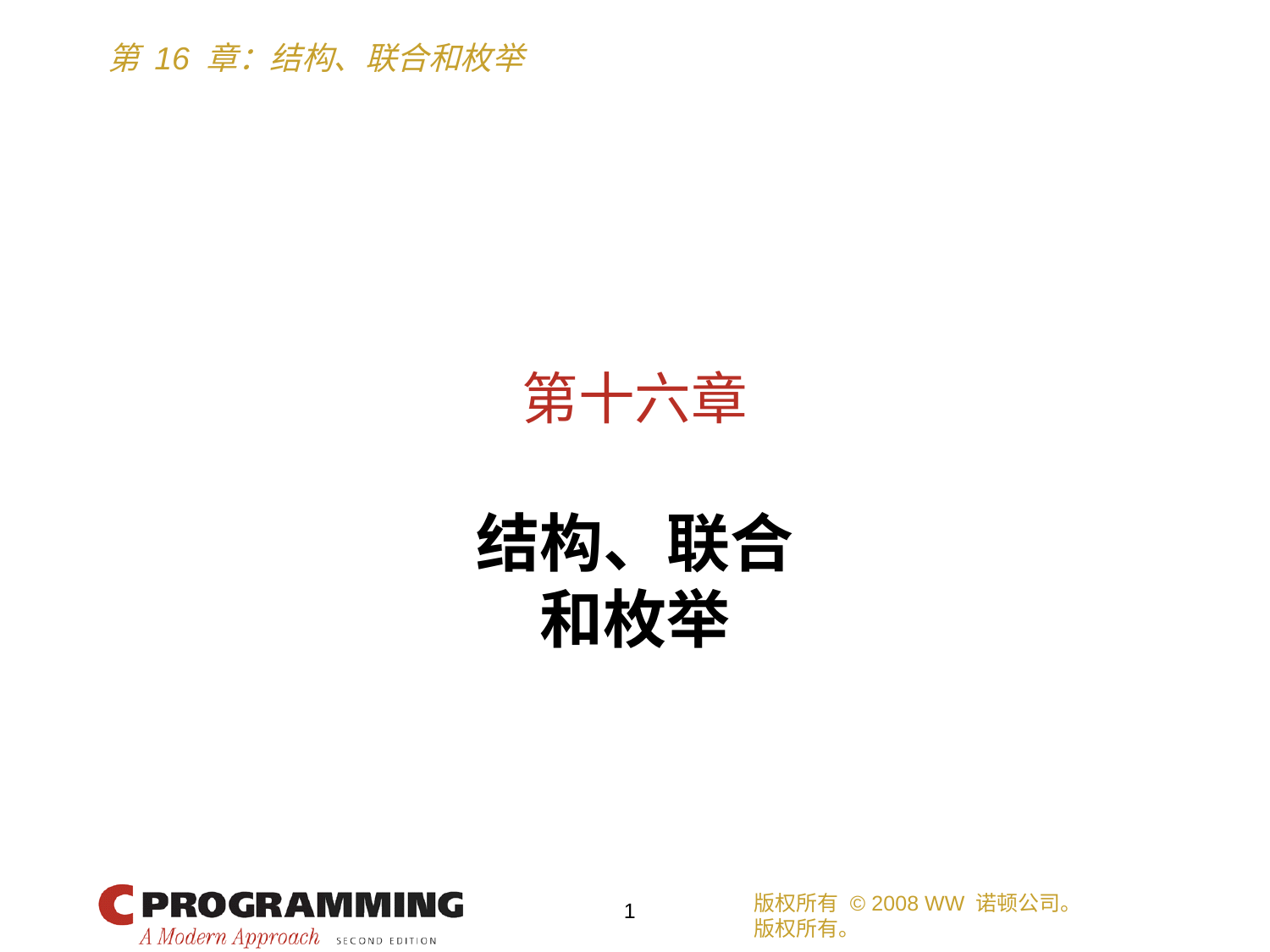

# 第十六章
结构、联合
和枚举
版权所有 © 2008 WW 诺顿公司。
版权所有。
1